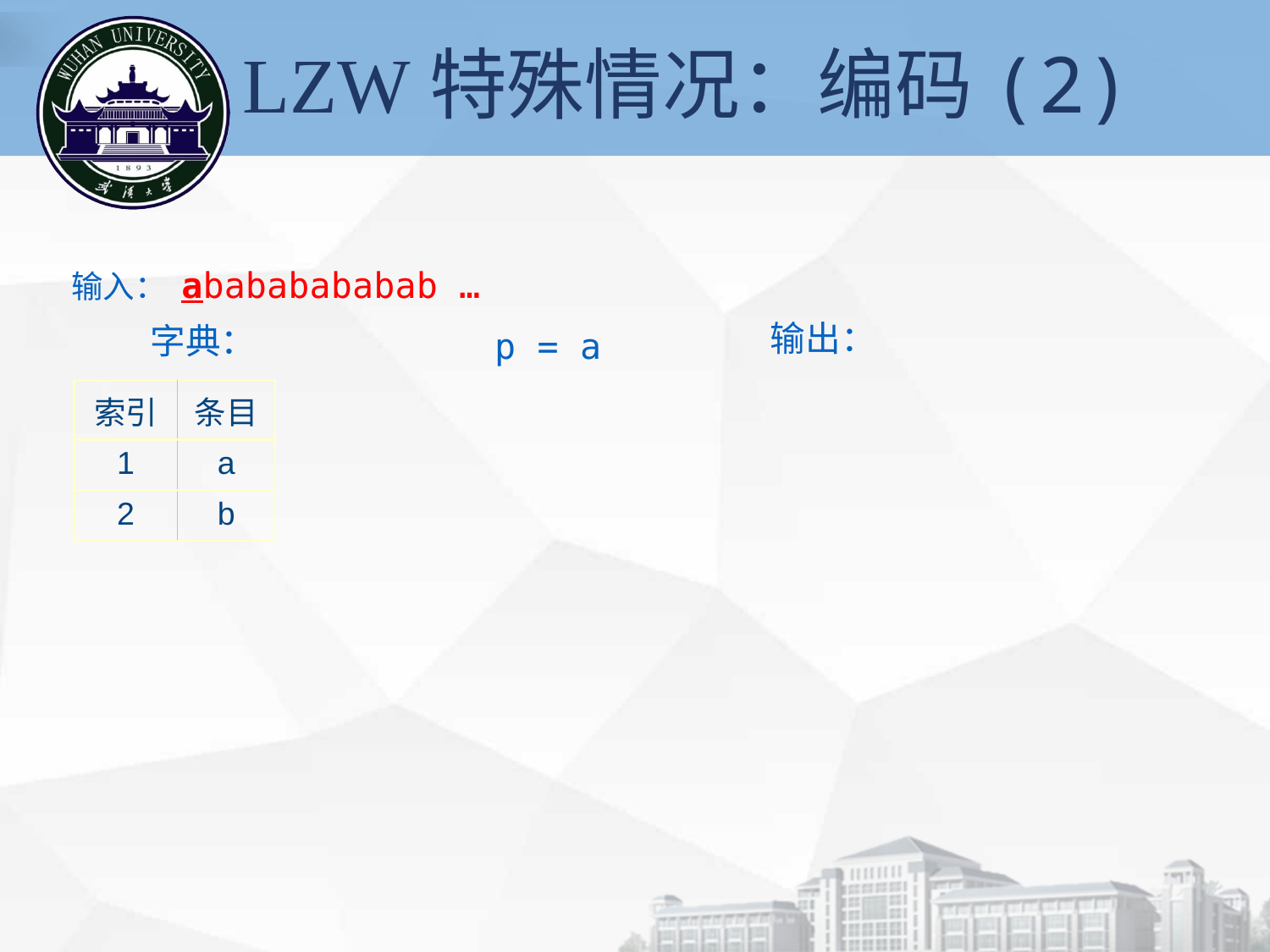

# LZW特殊情况：编码(2)
输入： abababababab …
输出：

字典：
p = a
| 索引 | 条目 |
| --- | --- |
| 1 | a |
| 2 | b |